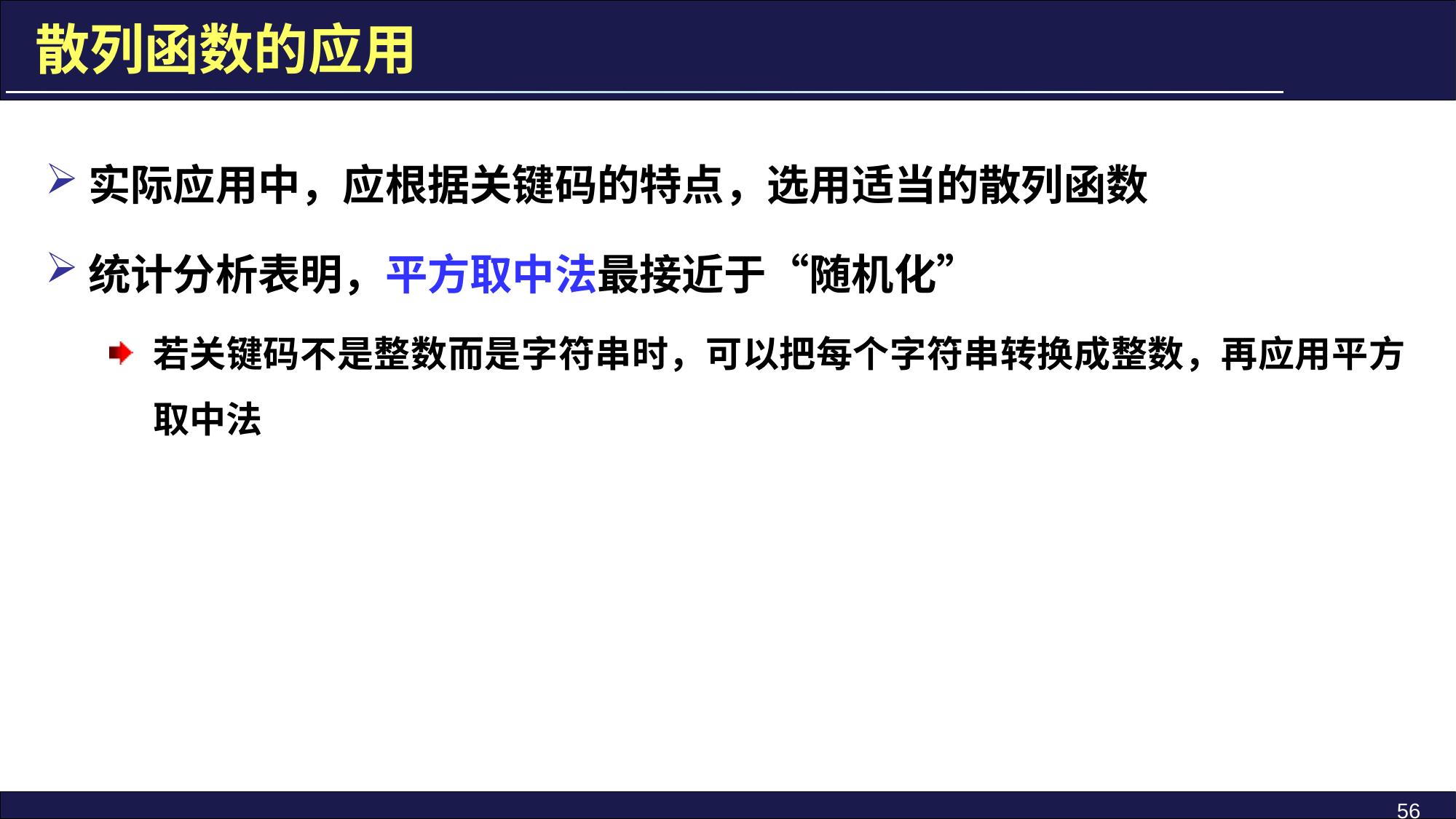

散列函数的应用
实际应用中，应根据关键码的特点，选用适当的散列函数
统计分析表明，平方取中法最接近于“随机化”
若关键码不是整数而是字符串时，可以把每个字符串转换成整数，再应用平方取中法
56